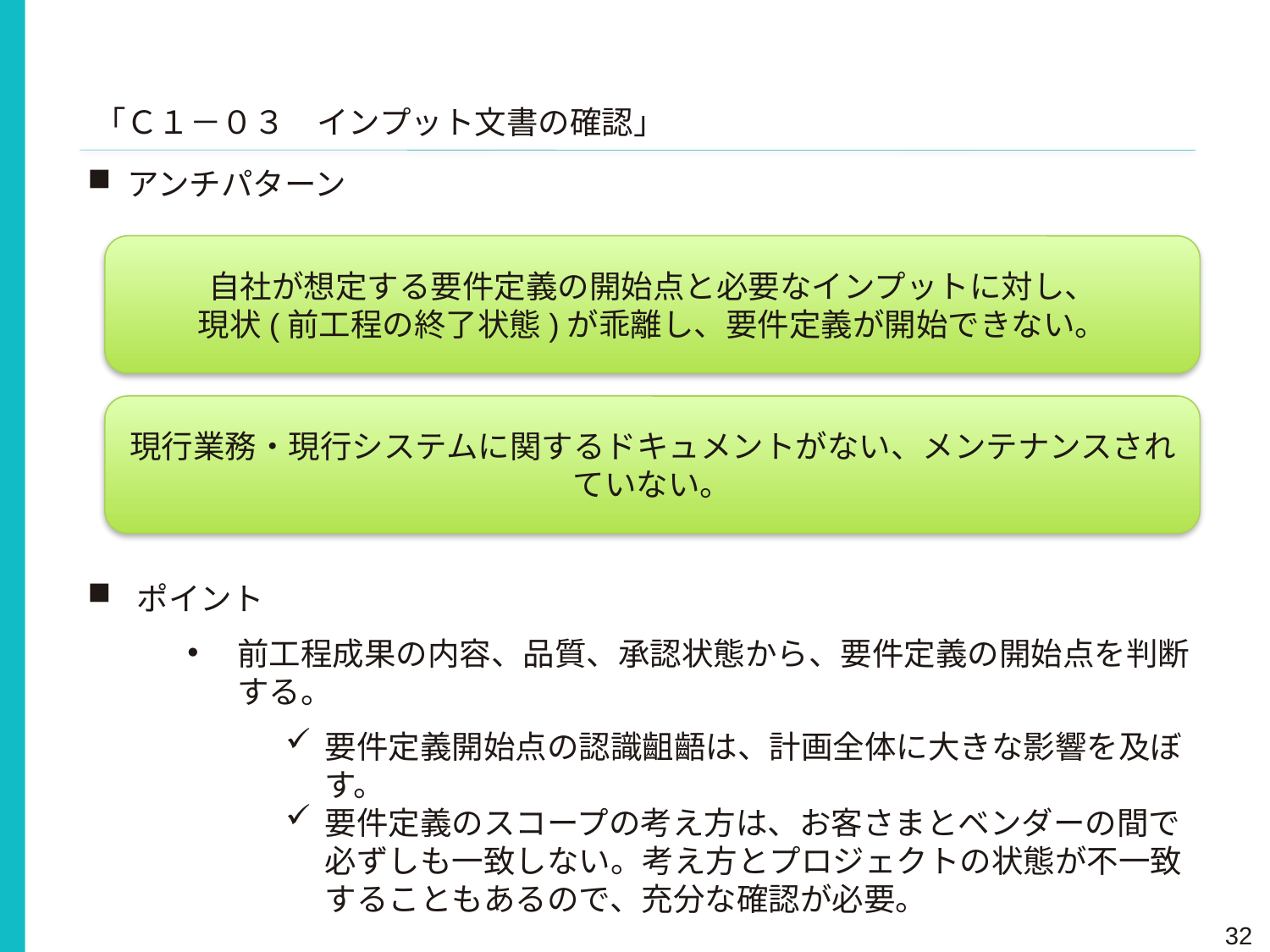

「Ｃ１－０３　インプット文書の確認」
アンチパターン
自社が想定する要件定義の開始点と必要なインプットに対し、
現状(前工程の終了状態)が乖離し、要件定義が開始できない。
現行業務・現行システムに関するドキュメントがない、メンテナンスされていない。
ポイント

前工程成果の内容、品質、承認状態から、要件定義の開始点を判断する。

要件定義開始点の認識齟齬は、計画全体に大きな影響を及ぼす。
要件定義のスコープの考え方は、お客さまとベンダーの間で
必ずしも一致しない。考え方とプロジェクトの状態が不一致することもあるので、充分な確認が必要。
32